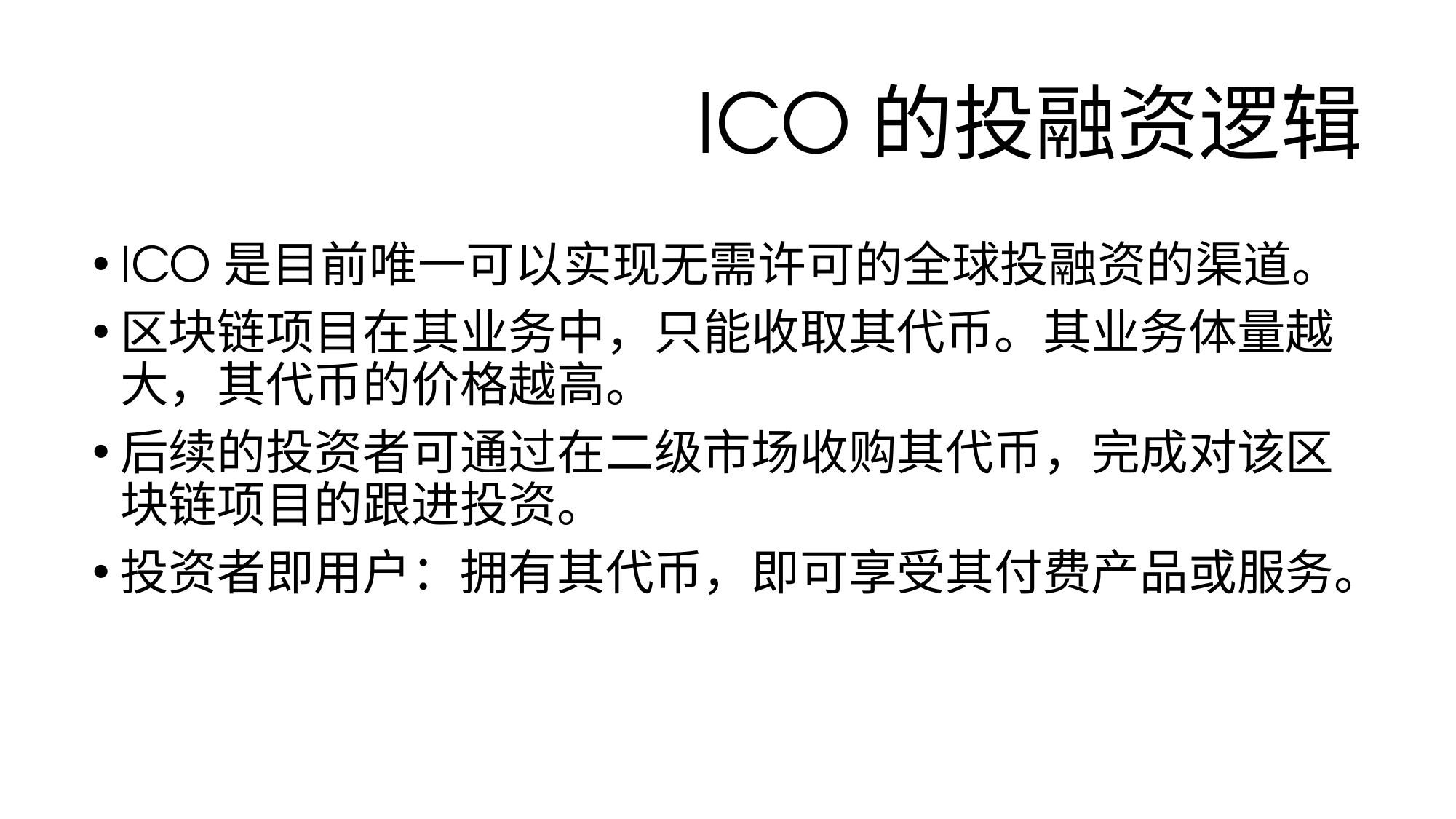

# ICO的投融资逻辑
ICO是目前唯一可以实现无需许可的全球投融资的渠道。
区块链项目在其业务中，只能收取其代币。其业务体量越大，其代币的价格越高。
后续的投资者可通过在二级市场收购其代币，完成对该区块链项目的跟进投资。
投资者即用户：拥有其代币，即可享受其付费产品或服务。